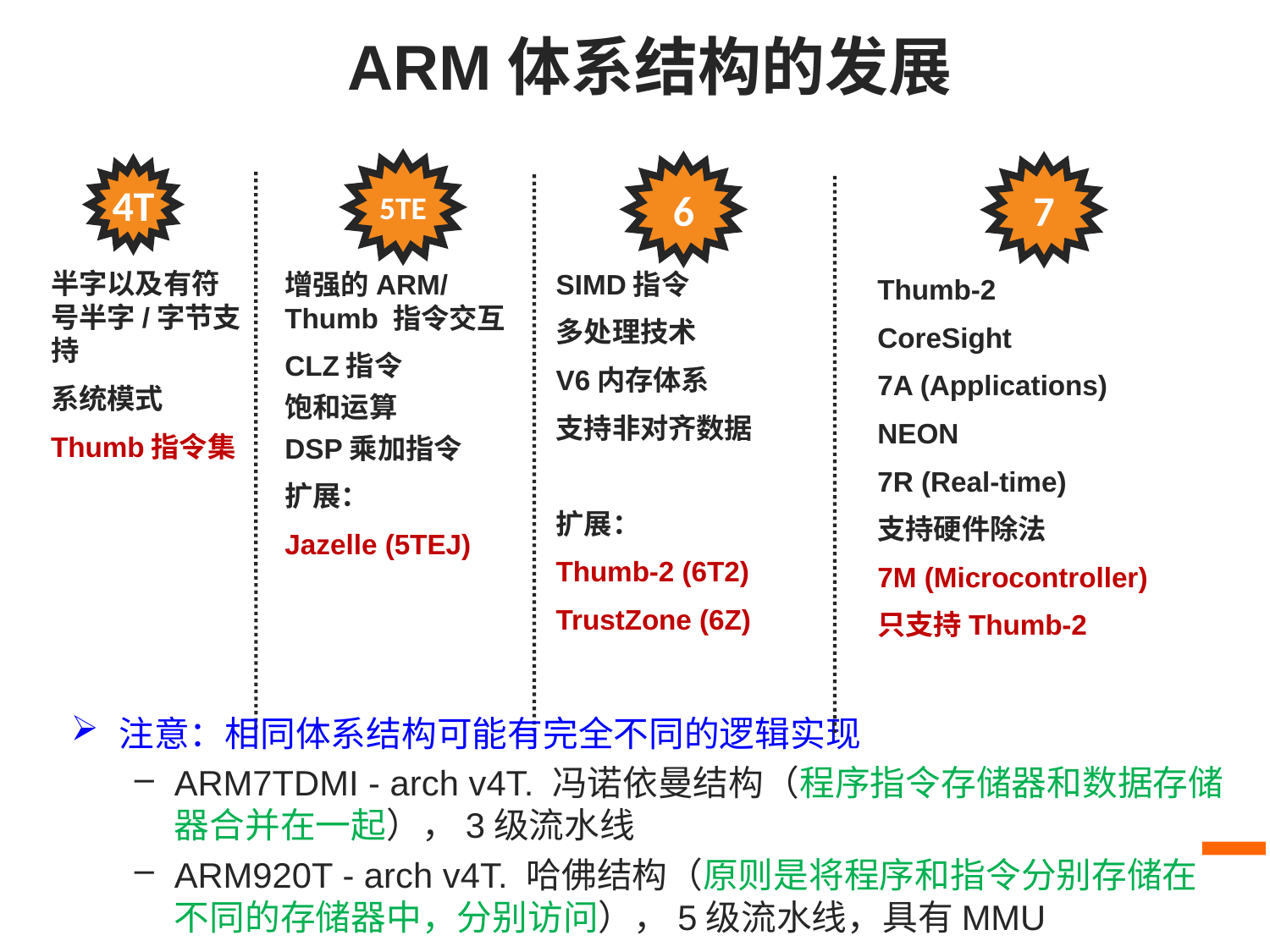

ARM体系结构的发展
5TE
6
7

4T

半字以及有符号半字/字节支持
系统模式
Thumb指令集

SIMD指令
多处理技术
V6内存体系
支持非对齐数据

扩展：
Thumb-2 (6T2)
TrustZone (6Z)

增强的ARM/Thumb 指令交互
CLZ指令
饱和运算
DSP乘加指令
扩展：
Jazelle (5TEJ)
Thumb-2
CoreSight
7A (Applications)
NEON
7R (Real-time)
支持硬件除法
7M (Microcontroller)
只支持Thumb-2
注意：相同体系结构可能有完全不同的逻辑实现
ARM7TDMI - arch v4T. 冯诺依曼结构（程序指令存储器和数据存储器合并在一起），3级流水线
ARM920T - arch v4T. 哈佛结构（原则是将程序和指令分别存储在不同的存储器中，分别访问），5级流水线，具有MMU
24